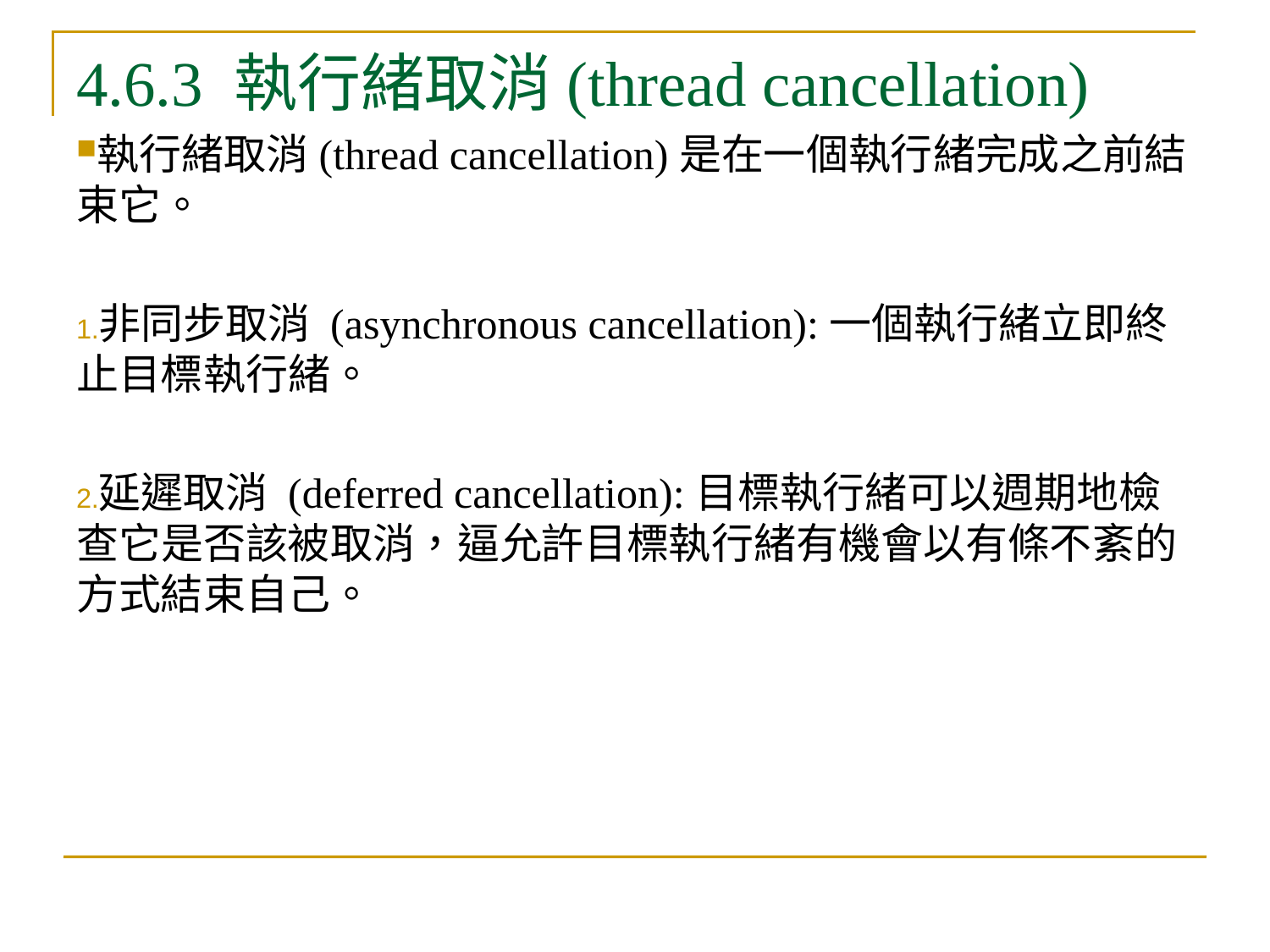

4.6.3 執行緒取消(thread cancellation)
執行緒取消(thread cancellation)是在一個執行緒完成之前結束它。

非同步取消 (asynchronous cancellation):一個執行緒立即終止目標執行緒。

延遲取消 (deferred cancellation):目標執行緒可以週期地檢查它是否該被取消，逼允許目標執行緒有機會以有條不紊的方式結束自己。